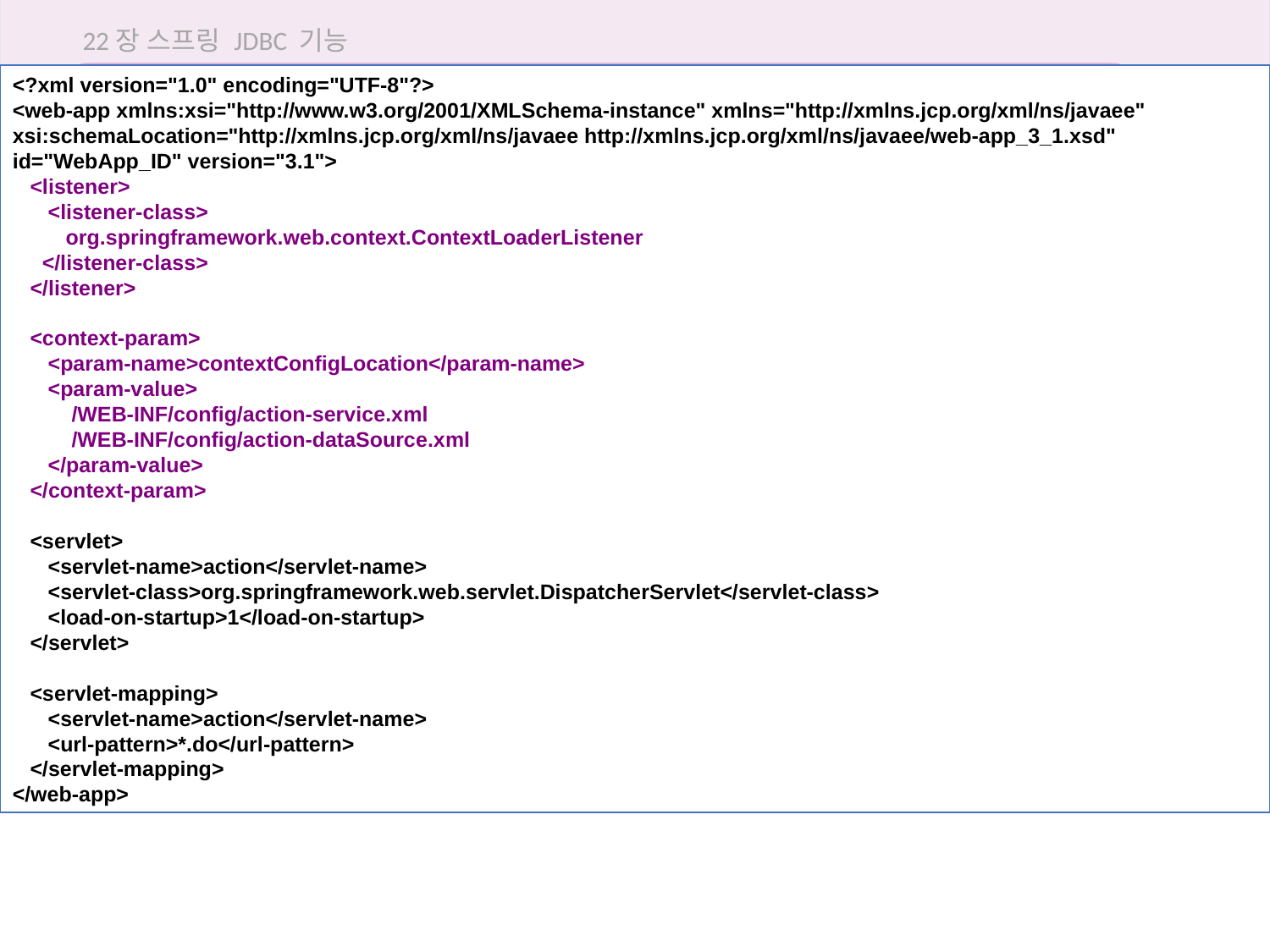

22장 스프링 JDBC 기능
<?xml version="1.0" encoding="UTF-8"?>
<web-app xmlns:xsi="http://www.w3.org/2001/XMLSchema-instance" xmlns="http://xmlns.jcp.org/xml/ns/javaee" xsi:schemaLocation="http://xmlns.jcp.org/xml/ns/javaee http://xmlns.jcp.org/xml/ns/javaee/web-app_3_1.xsd" id="WebApp_ID" version="3.1">
   <listener>
      <listener-class>
         org.springframework.web.context.ContextLoaderListener
     </listener-class>
   </listener>

   <context-param>
      <param-name>contextConfigLocation</param-name>
      <param-value>
          /WEB-INF/config/action-service.xml
          /WEB-INF/config/action-dataSource.xml
      </param-value>
   </context-param>

   <servlet>
      <servlet-name>action</servlet-name>
      <servlet-class>org.springframework.web.servlet.DispatcherServlet</servlet-class>
      <load-on-startup>1</load-on-startup>
   </servlet>

   <servlet-mapping>
      <servlet-name>action</servlet-name>
      <url-pattern>*.do</url-pattern>
   </servlet-mapping>
</web-app>
22.1 스프링 JDBC로 데이터베이스와 연동 설정